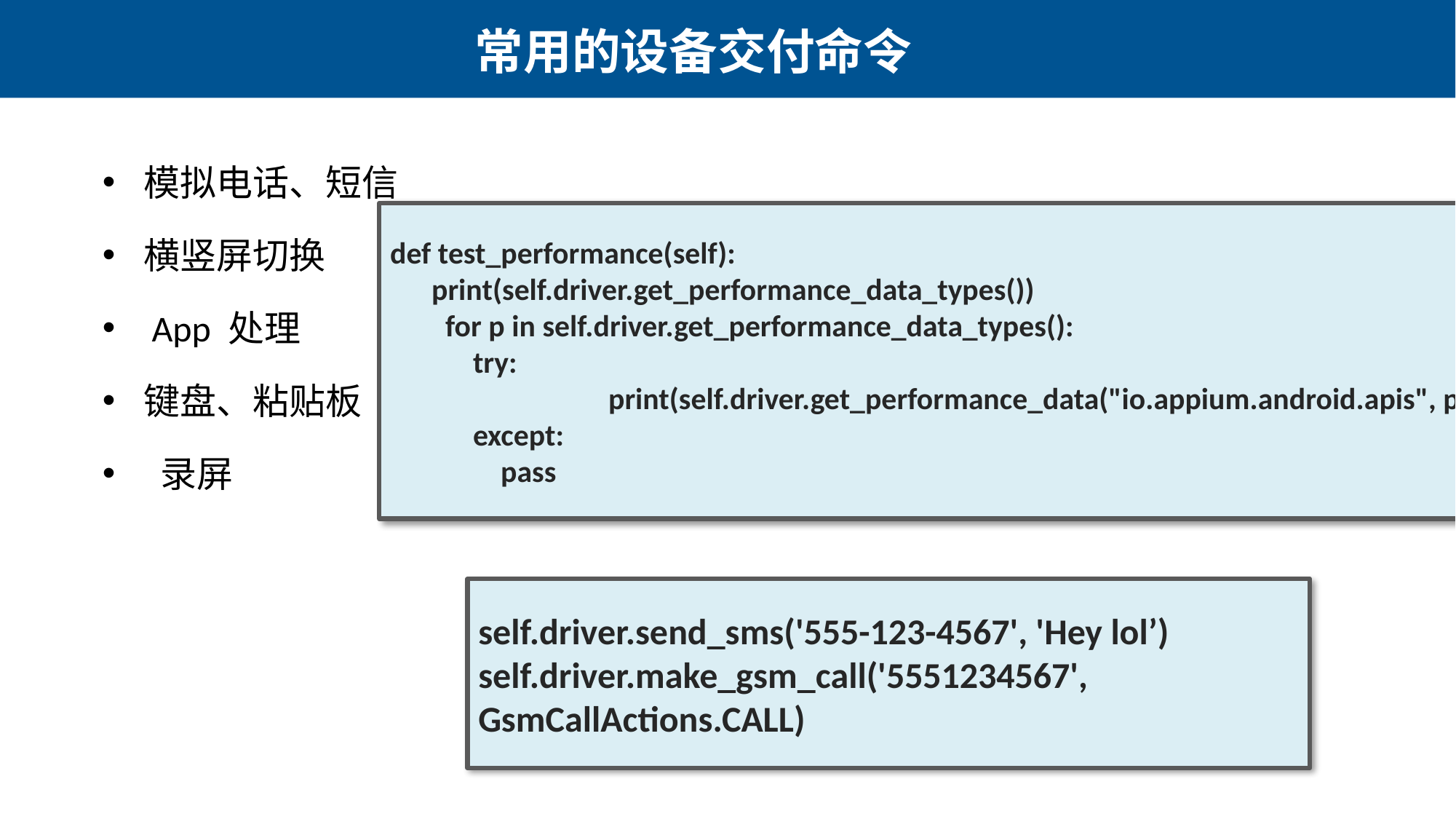

常用的设备交付命令
模拟电话、短信
横竖屏切换
 App 处理
键盘、粘贴板
 录屏
def test_performance(self):
      print(self.driver.get_performance_data_types())
        for p in self.driver.get_performance_data_types():
            try:
                	print(self.driver.get_performance_data("io.appium.android.apis", p, 5))
            except:
                pass
self.driver.send_sms('555-123-4567', 'Hey lol’)
self.driver.make_gsm_call('5551234567', GsmCallActions.CALL)